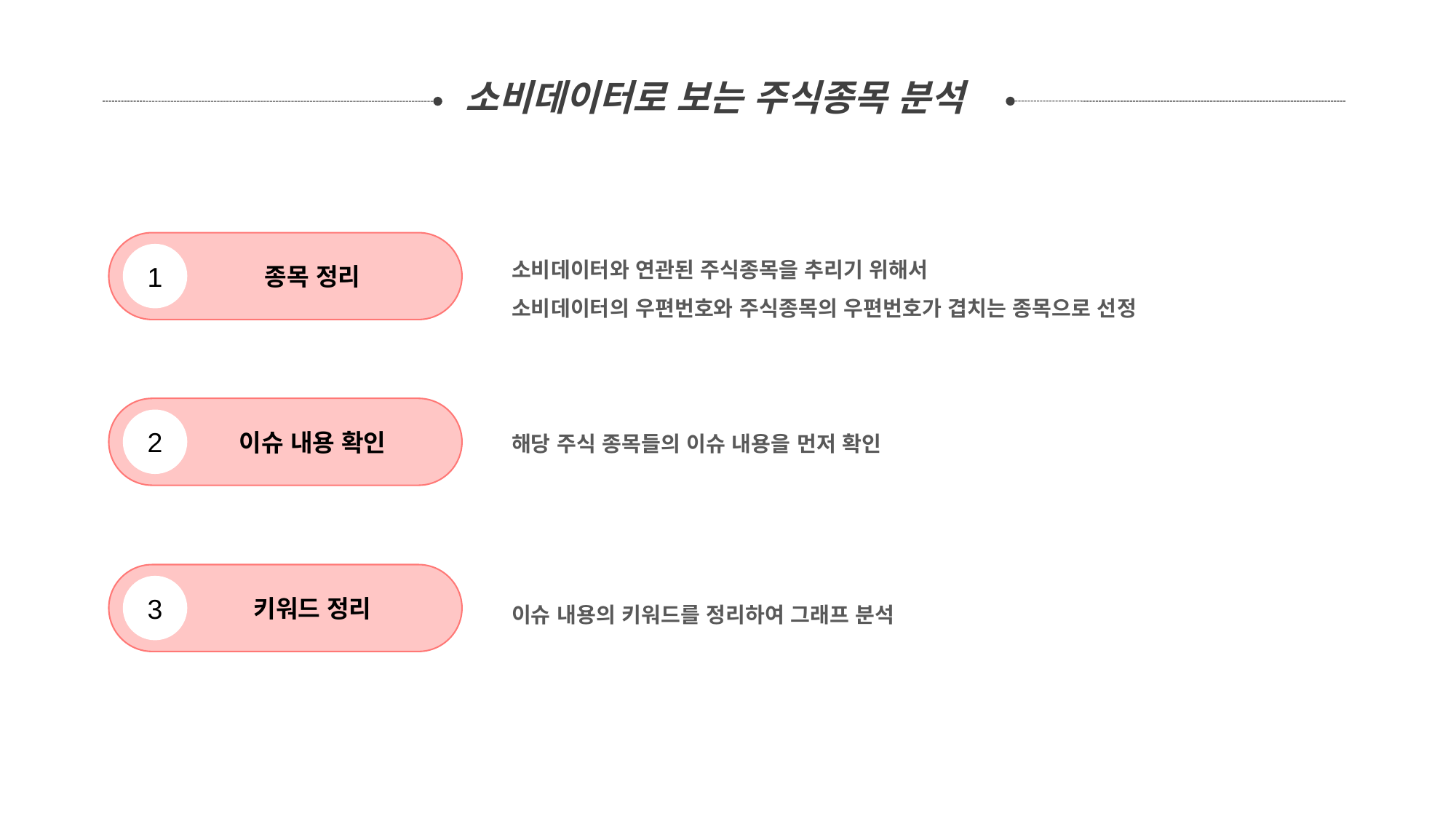

소비데이터로 보는 주식종목 분석

종목 정리
1
소비데이터와 연관된 주식종목을 추리기 위해서
소비데이터의 우편번호와 주식종목의 우편번호가 겹치는 종목으로 선정
이슈 내용 확인
해당 주식 종목들의 이슈 내용을 먼저 확인
2
키워드 정리
이슈 내용의 키워드를 정리하여 그래프 분석
3